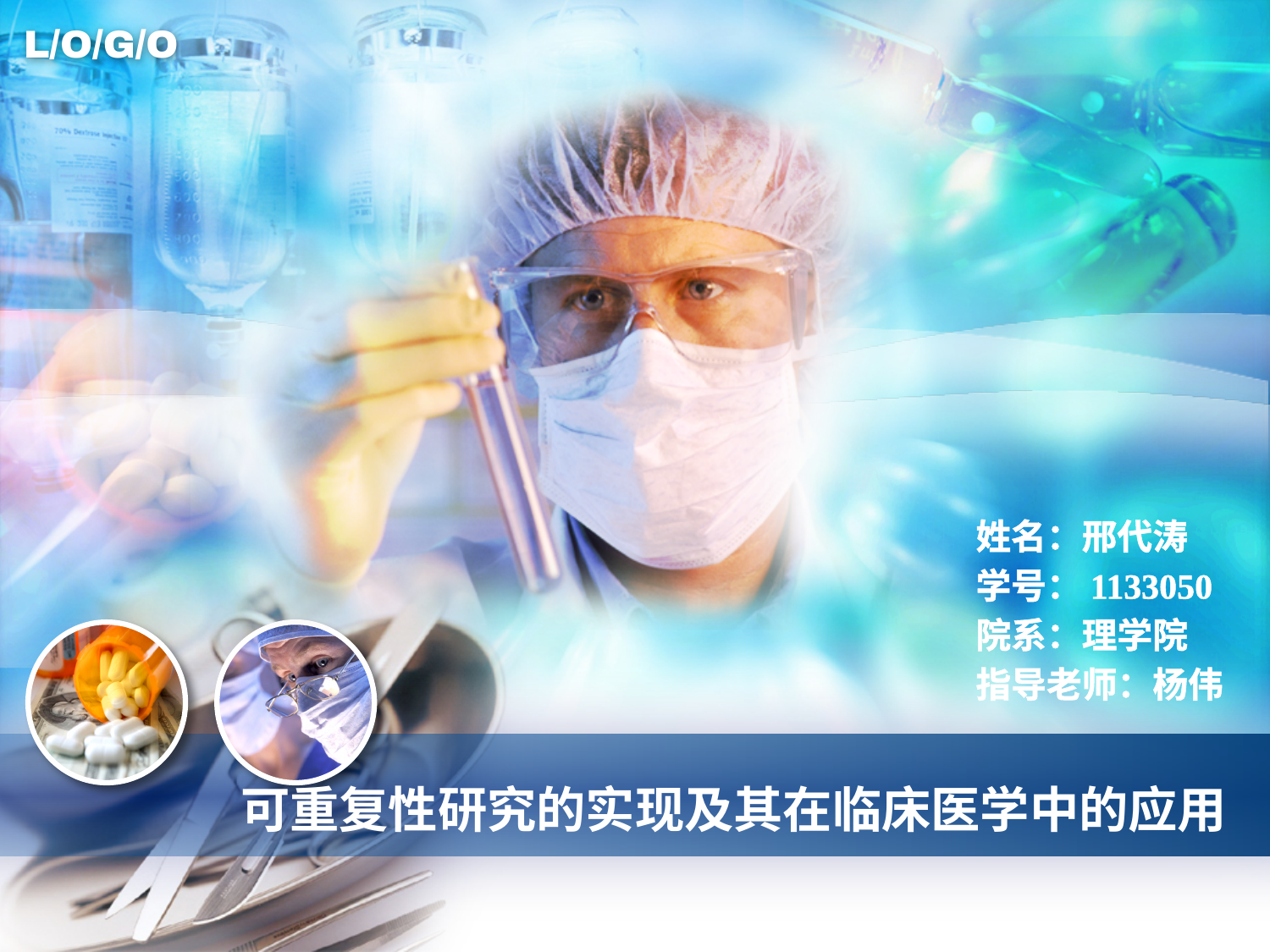

姓名：邢代涛
学号：1133050
院系：理学院
指导老师：杨伟
可重复性研究的实现及其在临床医学中的应用